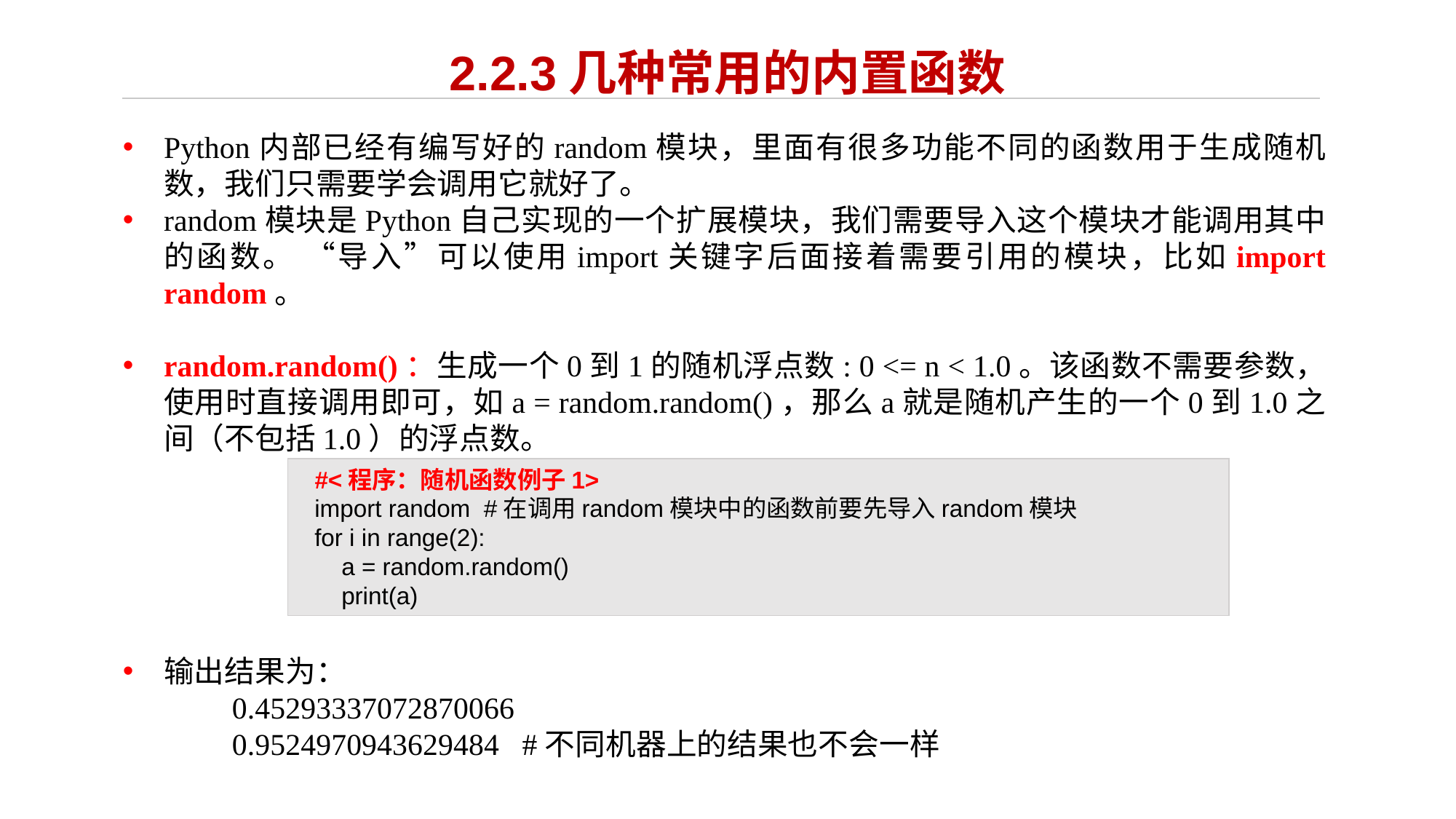

# 2.2.3几种常用的内置函数
Python内部已经有编写好的random模块，里面有很多功能不同的函数用于生成随机数，我们只需要学会调用它就好了。
random模块是Python自己实现的一个扩展模块，我们需要导入这个模块才能调用其中的函数。 “导入”可以使用import关键字后面接着需要引用的模块，比如import random。

random.random()：生成一个0到1的随机浮点数: 0 <= n < 1.0。该函数不需要参数，使用时直接调用即可，如a = random.random()，那么a就是随机产生的一个0到1.0之间（不包括1.0）的浮点数。
#<程序：随机函数例子1>
import random  #在调用random模块中的函数前要先导入random模块
for i in range(2):
    a = random.random()
    print(a)

输出结果为：
	0.45293337072870066
	0.9524970943629484   #不同机器上的结果也不会一样